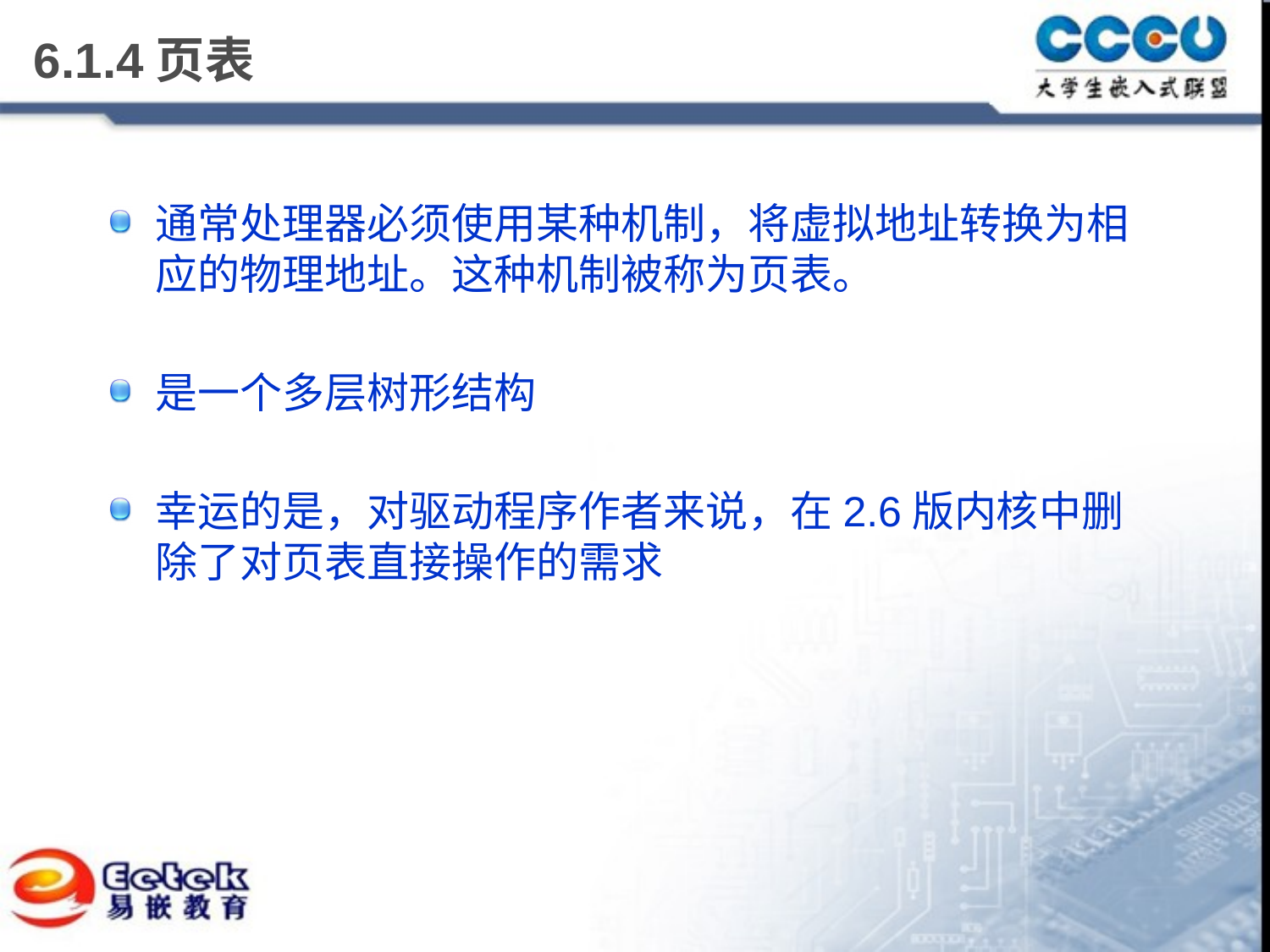

# 6.1.4页表
通常处理器必须使用某种机制，将虚拟地址转换为相应的物理地址。这种机制被称为页表。

是一个多层树形结构

幸运的是，对驱动程序作者来说，在2.6版内核中删除了对页表直接操作的需求